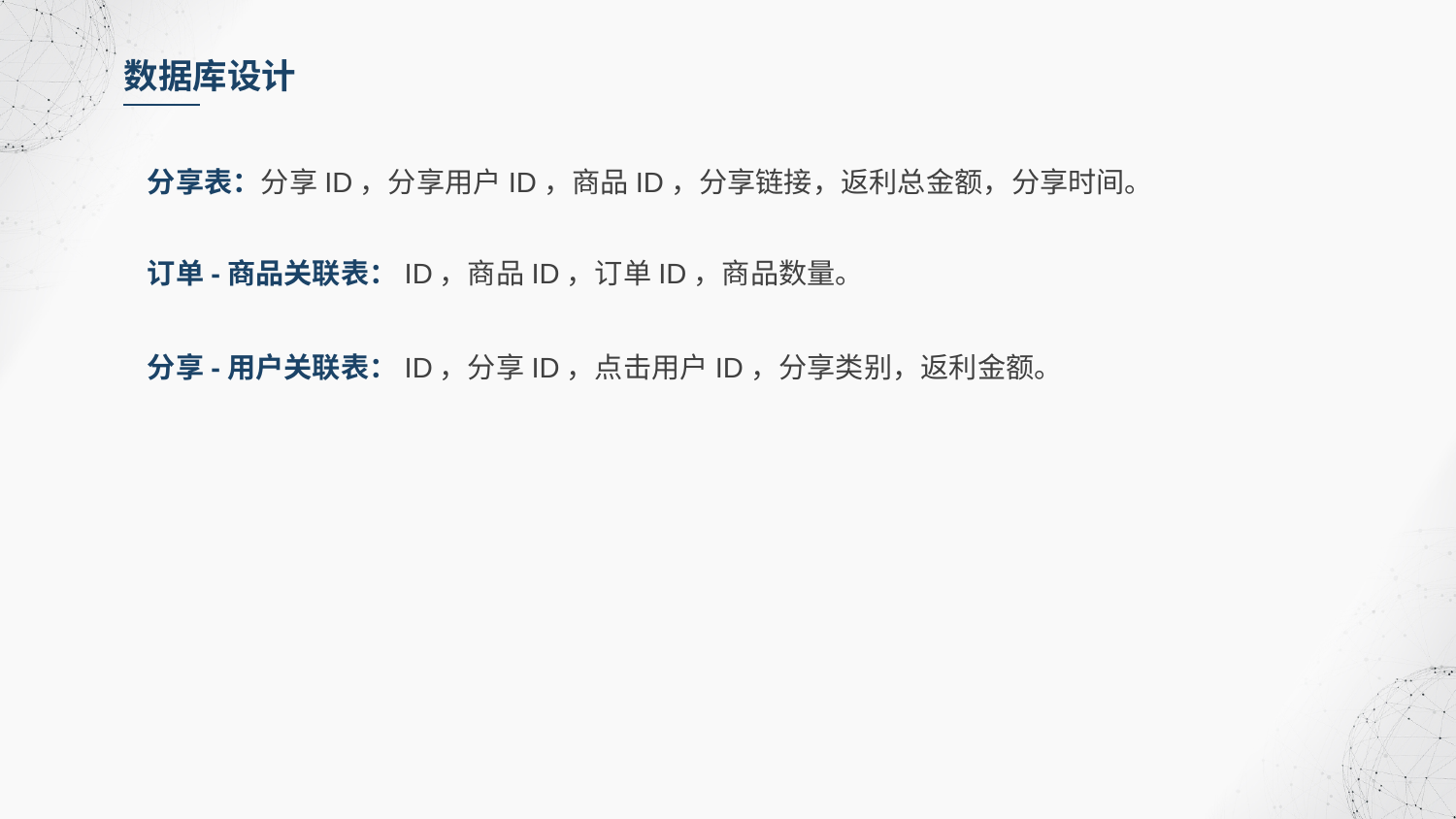

数据库设计
分享表：分享ID，分享用户ID，商品ID，分享链接，返利总金额，分享时间。
订单-商品关联表：ID，商品ID，订单ID，商品数量。
分享-用户关联表：ID，分享ID，点击用户ID，分享类别，返利金额。